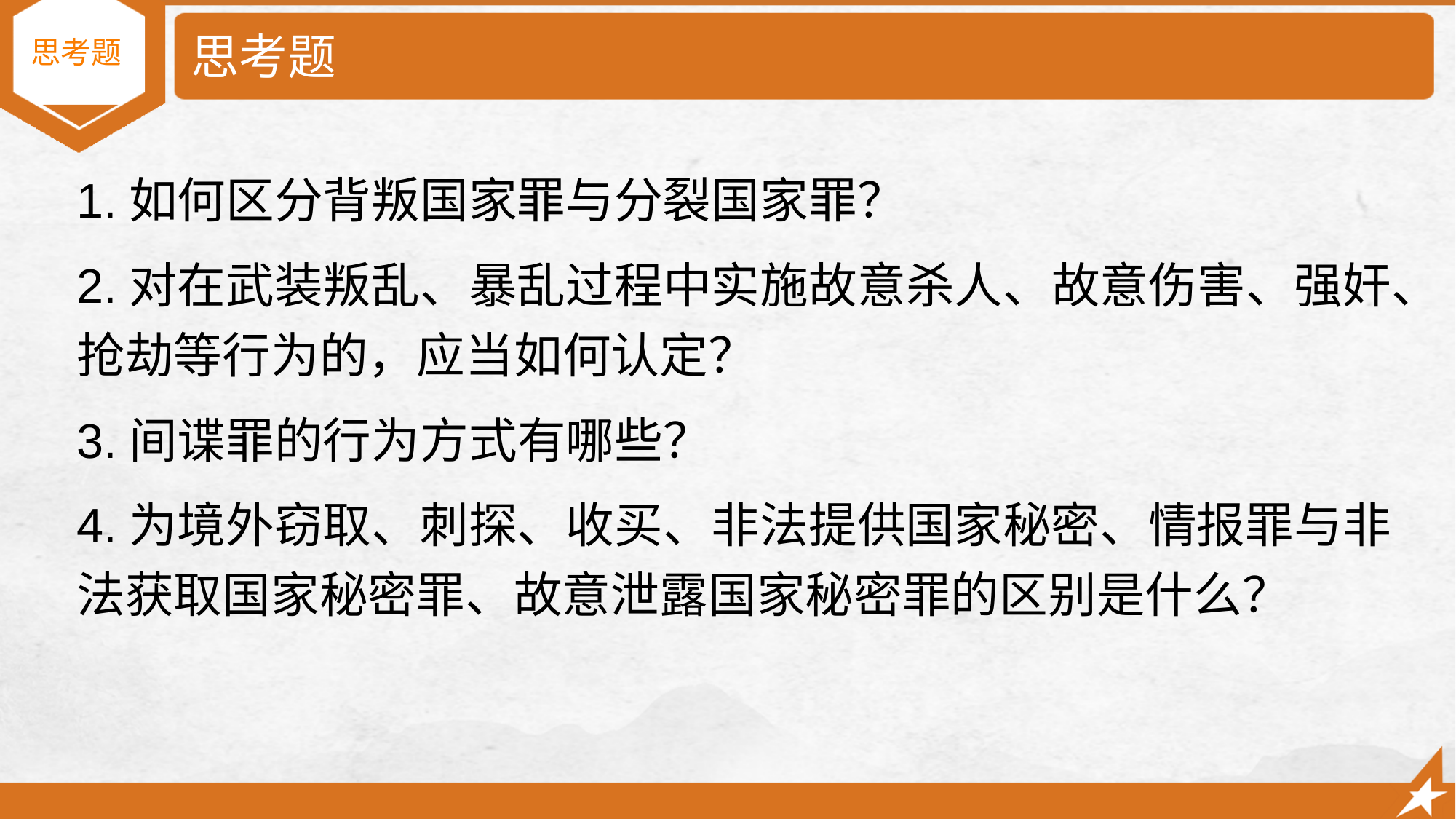

# 思考题
  思考题

1.如何区分背叛国家罪与分裂国家罪？
2.对在武装叛乱、暴乱过程中实施故意杀人、故意伤害、强奸、抢劫等行为的，应当如何认定？
3.间谍罪的行为方式有哪些？
4.为境外窃取、刺探、收买、非法提供国家秘密、情报罪与非法获取国家秘密罪、故意泄露国家秘密罪的区别是什么？